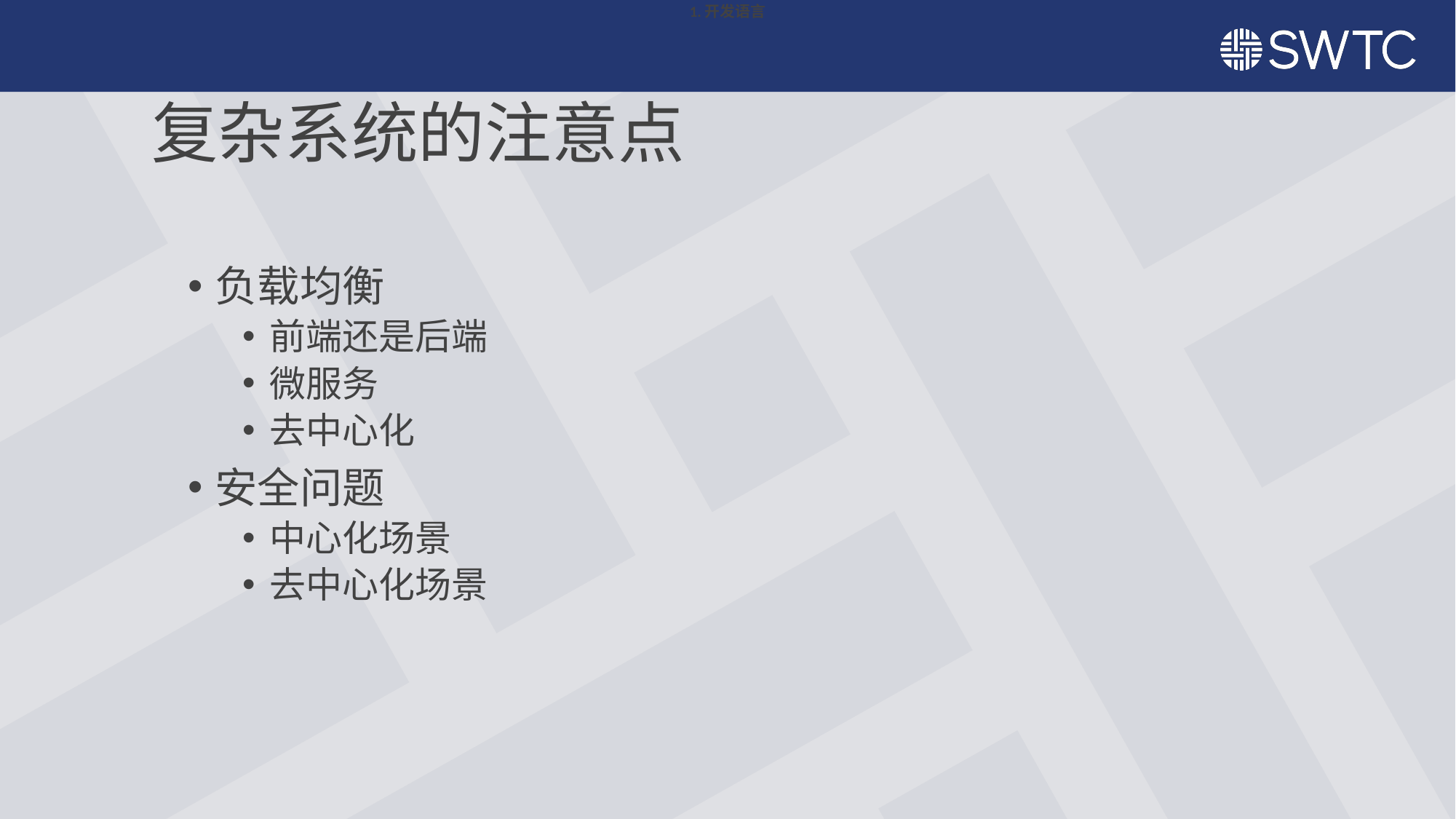

1.开发语言

# 复杂系统的注意点
负载均衡
前端还是后端
微服务
去中心化
安全问题
中心化场景
去中心化场景